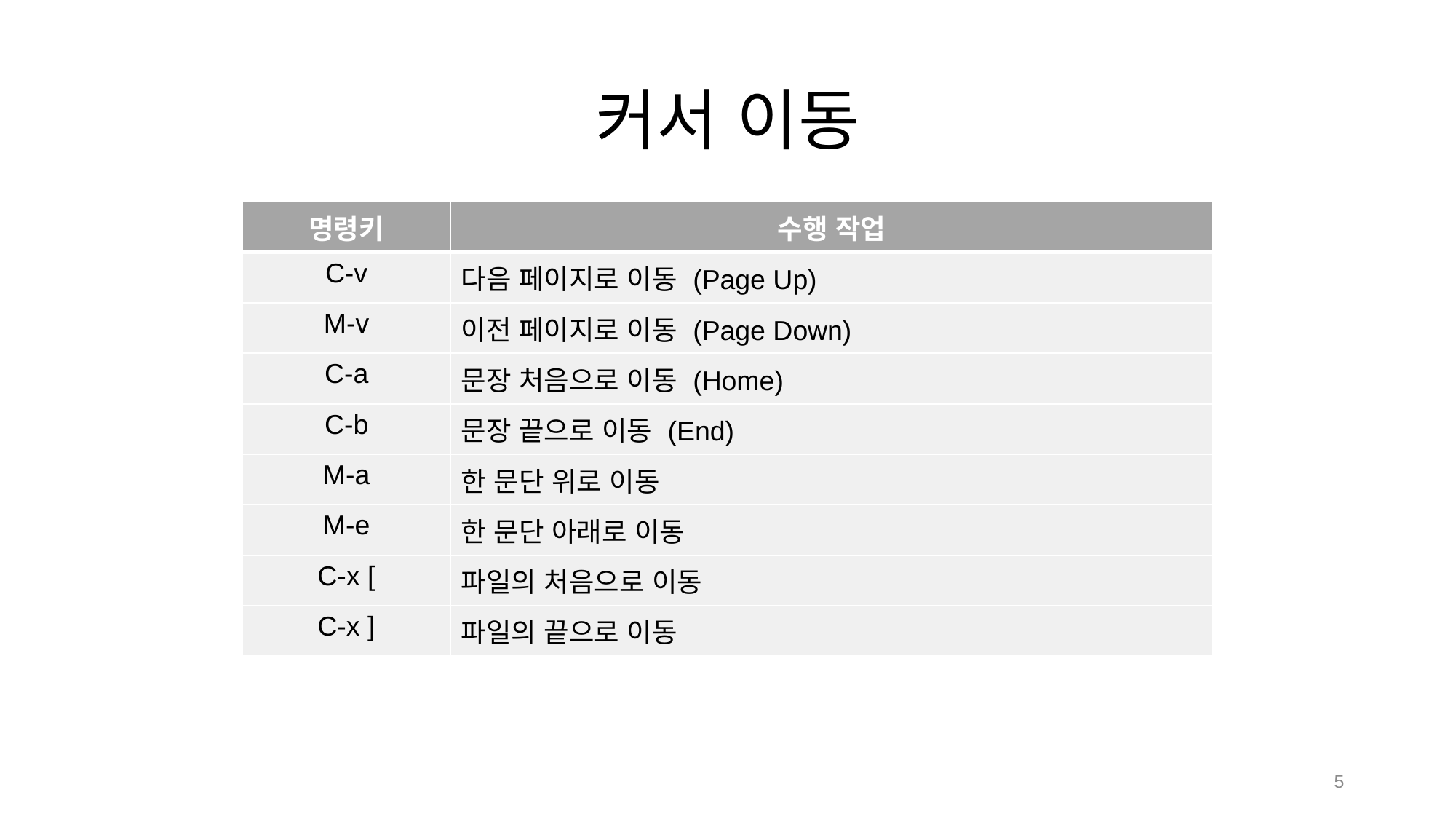

# 커서 이동
| 명령키 | 수행 작업 |
| --- | --- |
| C-v | 다음 페이지로 이동 (Page Up) |
| M-v | 이전 페이지로 이동 (Page Down) |
| C-a | 문장 처음으로 이동 (Home) |
| C-b | 문장 끝으로 이동 (End) |
| M-a | 한 문단 위로 이동 |
| M-e | 한 문단 아래로 이동 |
| C-x [ | 파일의 처음으로 이동 |
| C-x ] | 파일의 끝으로 이동 |

5